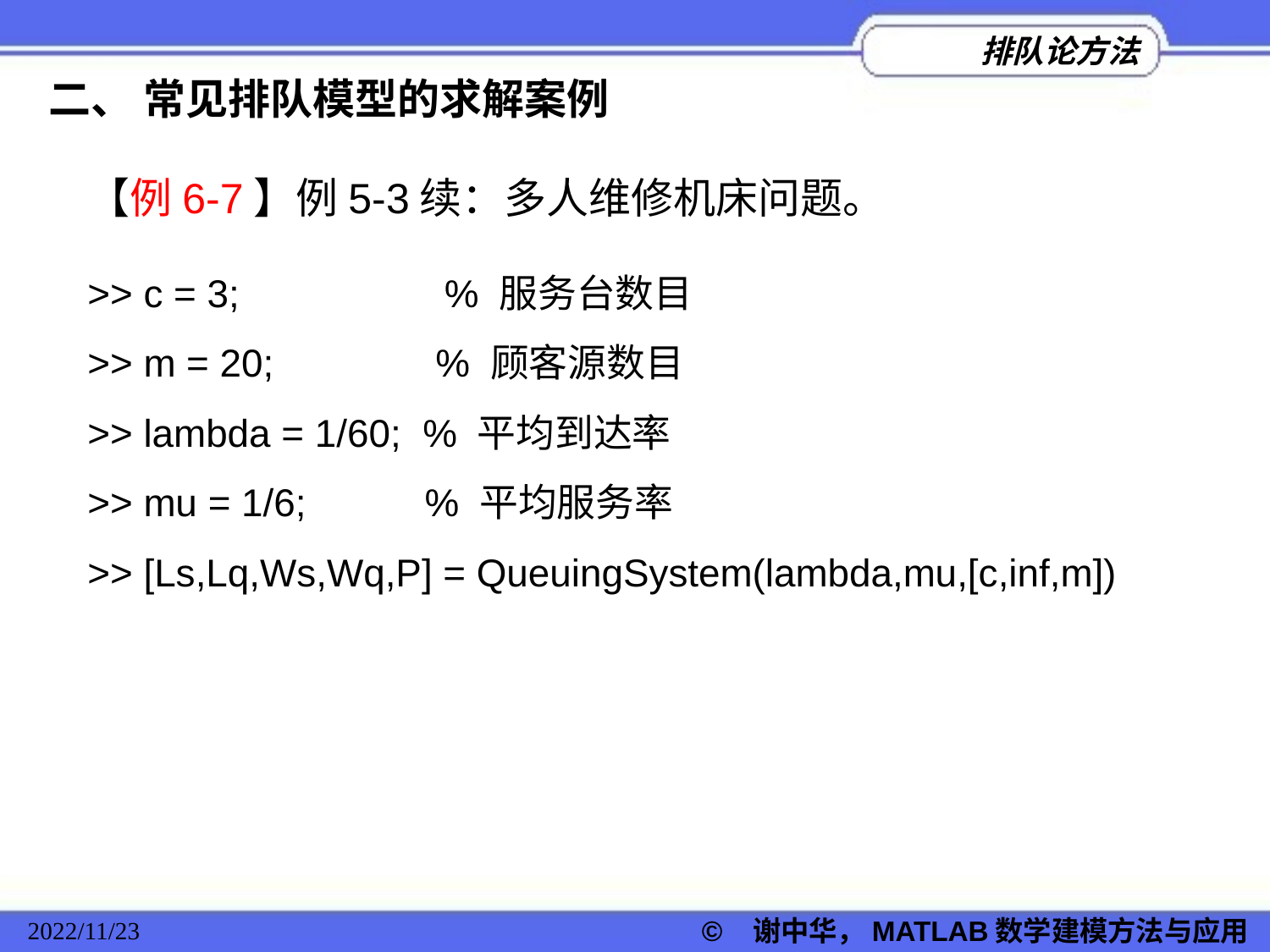

二、 常见排队模型的求解案例
【例6-7】例5-3续：多人维修机床问题。
>> c = 3;                   % 服务台数目
>> m = 20;               % 顾客源数目
>> lambda = 1/60;  % 平均到达率
>> mu = 1/6;           % 平均服务率
>> [Ls,Lq,Ws,Wq,P] = QueuingSystem(lambda,mu,[c,inf,m])
2022/11/23
©   谢中华，MATLAB数学建模方法与应用